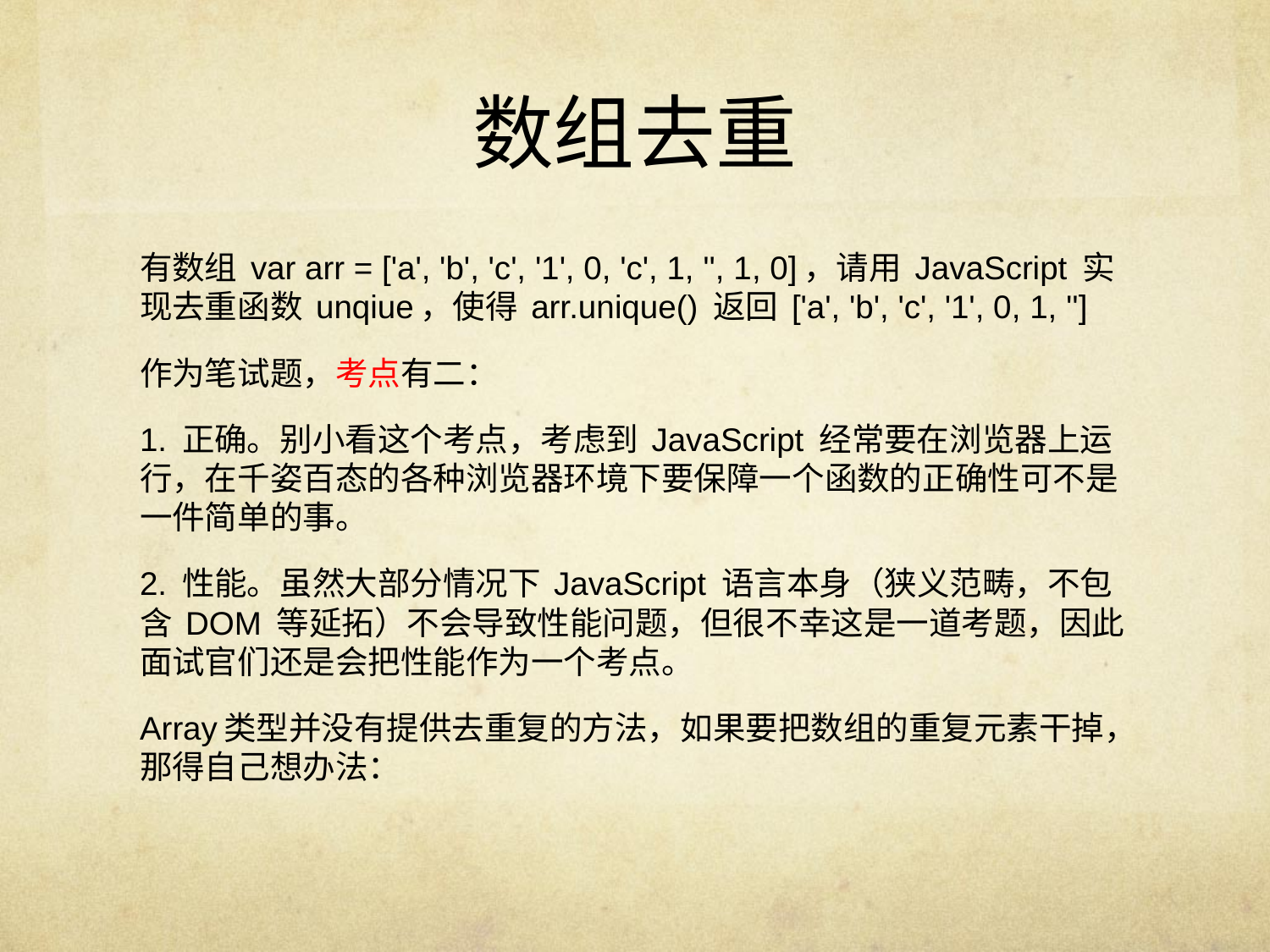

# 数组去重
有数组 var arr = ['a', 'b', 'c', '1', 0, 'c', 1, '', 1, 0]，请用 JavaScript 实现去重函数 unqiue，使得 arr.unique() 返回 ['a', 'b', 'c', '1', 0, 1, '']
作为笔试题，考点有二：
1. 正确。别小看这个考点，考虑到 JavaScript 经常要在浏览器上运行，在千姿百态的各种浏览器环境下要保障一个函数的正确性可不是一件简单的事。
2. 性能。虽然大部分情况下 JavaScript 语言本身（狭义范畴，不包含 DOM 等延拓）不会导致性能问题，但很不幸这是一道考题，因此面试官们还是会把性能作为一个考点。
Array类型并没有提供去重复的方法，如果要把数组的重复元素干掉，那得自己想办法：